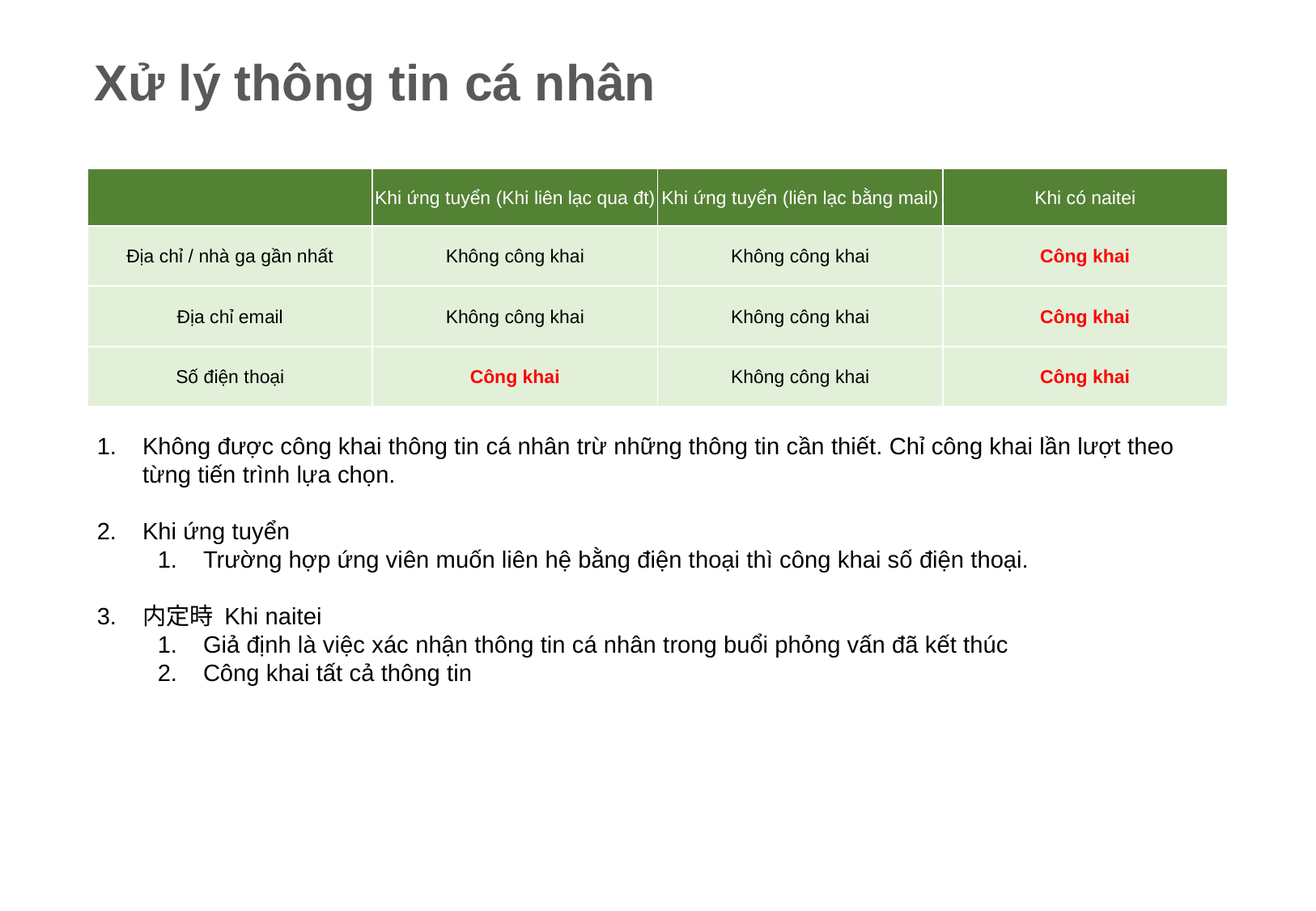

Xử lý thông tin cá nhân
|  | Khi ứng tuyển (Khi liên lạc qua đt) | Khi ứng tuyển (liên lạc bằng mail) | Khi có naitei |
| --- | --- | --- | --- |
| Địa chỉ / nhà ga gần nhất | Không công khai | Không công khai | Công khai |
| Địa chỉ email | Không công khai | Không công khai | Công khai |
| Số điện thoại | Công khai | Không công khai | Công khai |
Không được công khai thông tin cá nhân trừ những thông tin cần thiết. Chỉ công khai lần lượt theo từng tiến trình lựa chọn.

Khi ứng tuyển
Trường hợp ứng viên muốn liên hệ bằng điện thoại thì công khai số điện thoại.

内定時 Khi naitei
Giả định là việc xác nhận thông tin cá nhân trong buổi phỏng vấn đã kết thúc
Công khai tất cả thông tin